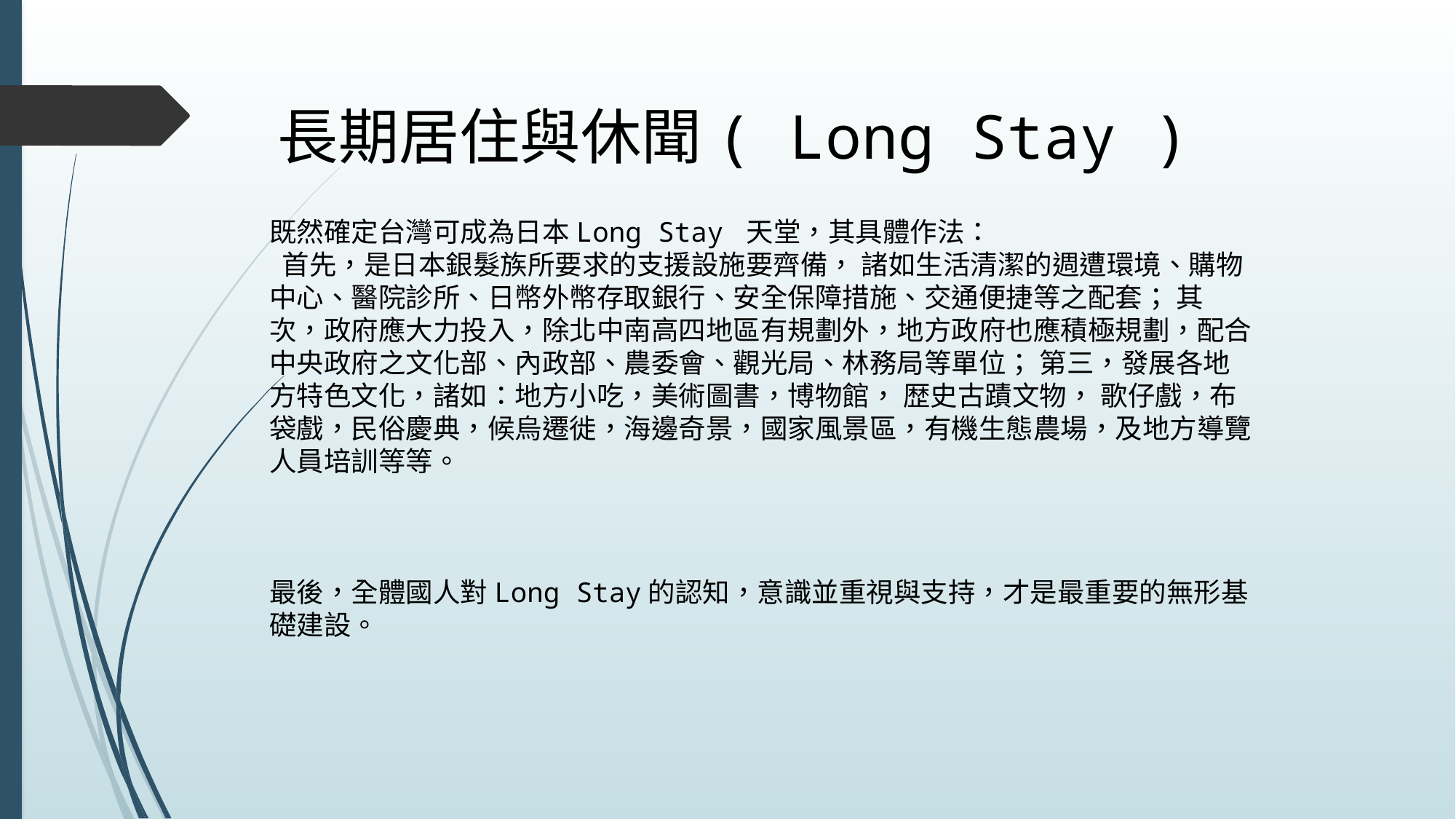

長期居住與休聞( Long Stay )

既然確定台灣可成為日本Long Stay 天堂，其具體作法：
 首先，是日本銀髮族所要求的支援設施要齊備， 諸如生活清潔的週遭環境、購物中心、醫院診所、日幣外幣存取銀行、安全保障措施、交通便捷等之配套； 其次，政府應大力投入，除北中南高四地區有規劃外，地方政府也應積極規劃，配合中央政府之文化部、內政部、農委會、觀光局、林務局等單位； 第三，發展各地方特色文化，諸如：地方小吃，美術圖書，博物館， 歴史古蹟文物， 歌仔戲，布袋戲，民俗慶典，候烏遷徙，海邊奇景，國家風景區，有機生態農場，及地方導覽人員培訓等等。

最後，全體國人對Long Stay的認知，意識並重視與支持，才是最重要的無形基礎建設。